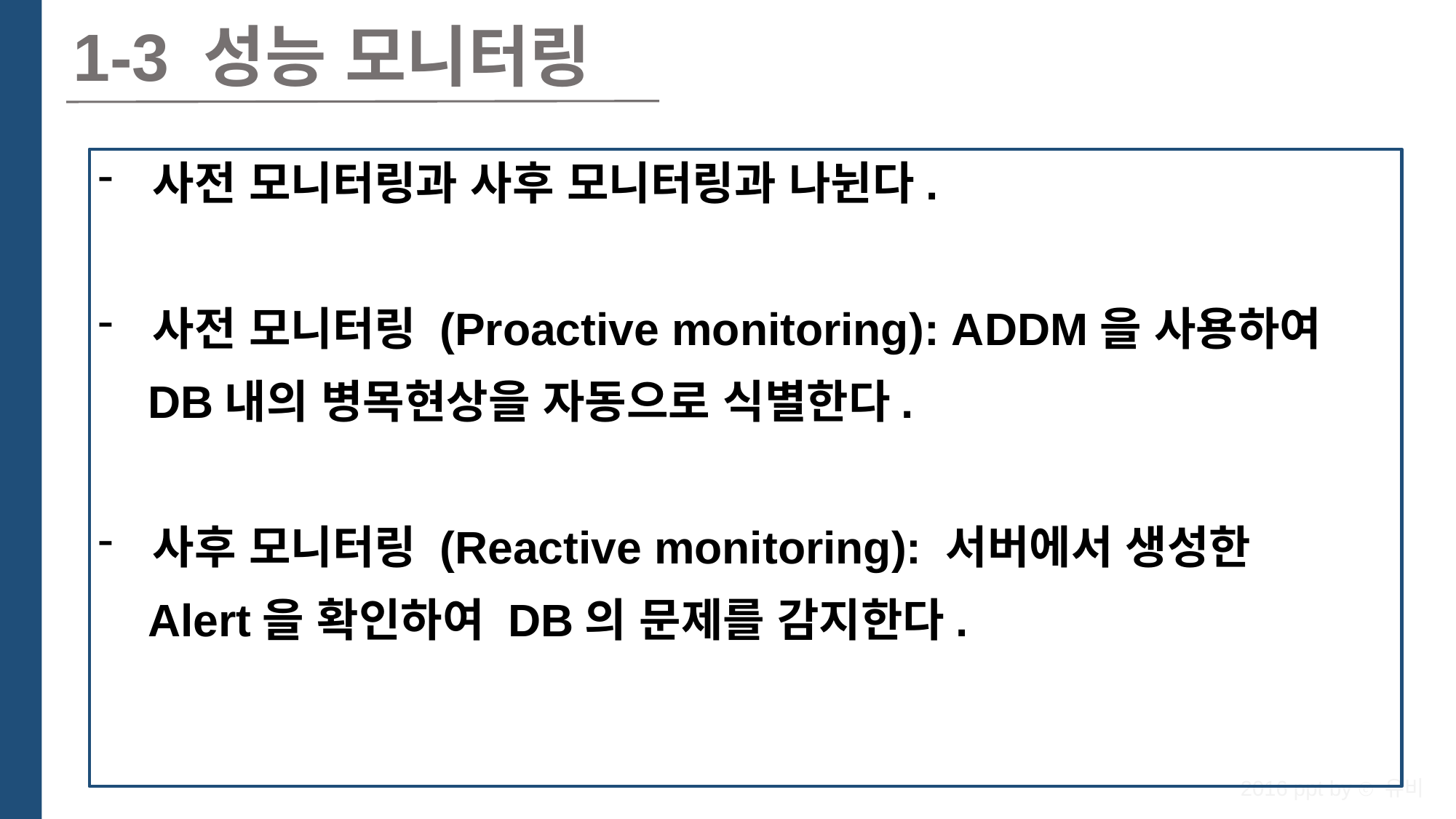

1-3 성능 모니터링
사전 모니터링과 사후 모니터링과 나뉜다.

사전 모니터링 (Proactive monitoring): ADDM을 사용하여
    DB내의 병목현상을 자동으로 식별한다.

사후 모니터링 (Reactive monitoring): 서버에서 생성한
    Alert을 확인하여 DB의 문제를 감지한다.
2016 ppt by ⓒ 유비